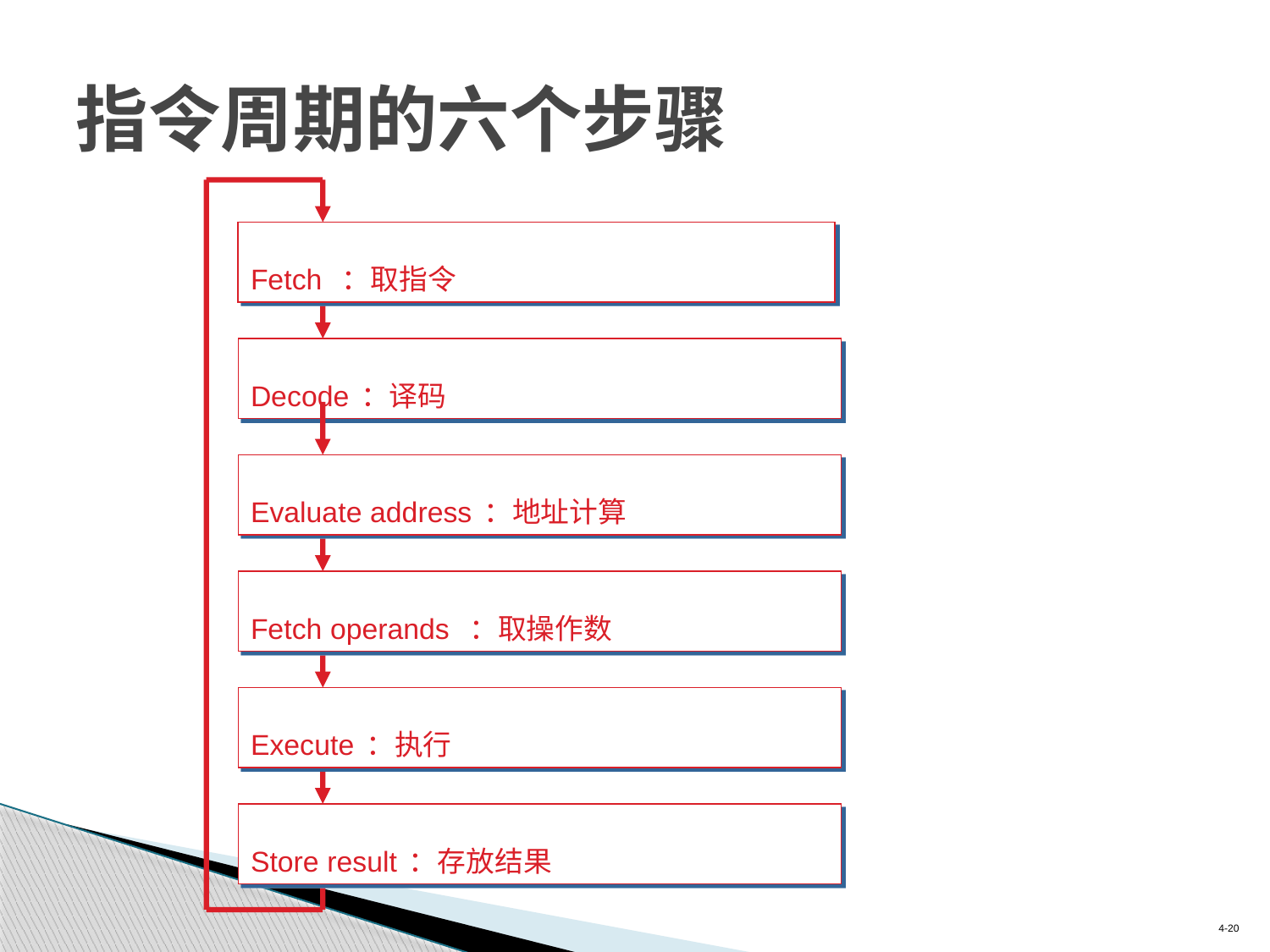

# 指令周期的六个步骤

Fetch ：取指令

Decode：译码

Evaluate address：地址计算

Fetch operands ：取操作数

Execute：执行

Store result：存放结果

4-20